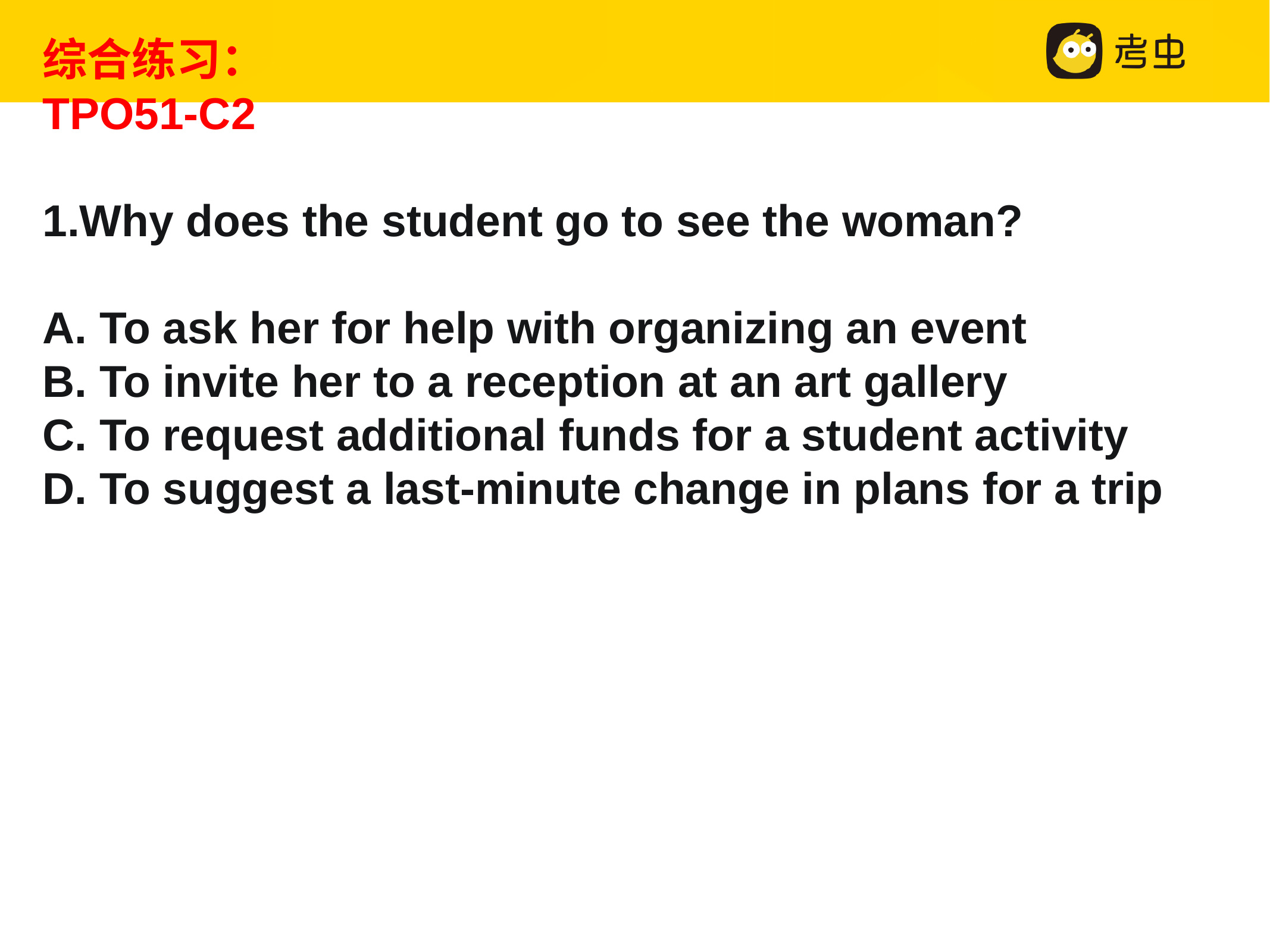

综合练习：
TPO51-C2

1.Why does the student go to see the woman?

A. To ask her for help with organizing an event
B. To invite her to a reception at an art gallery
C. To request additional funds for a student activity
D. To suggest a last-minute change in plans for a trip